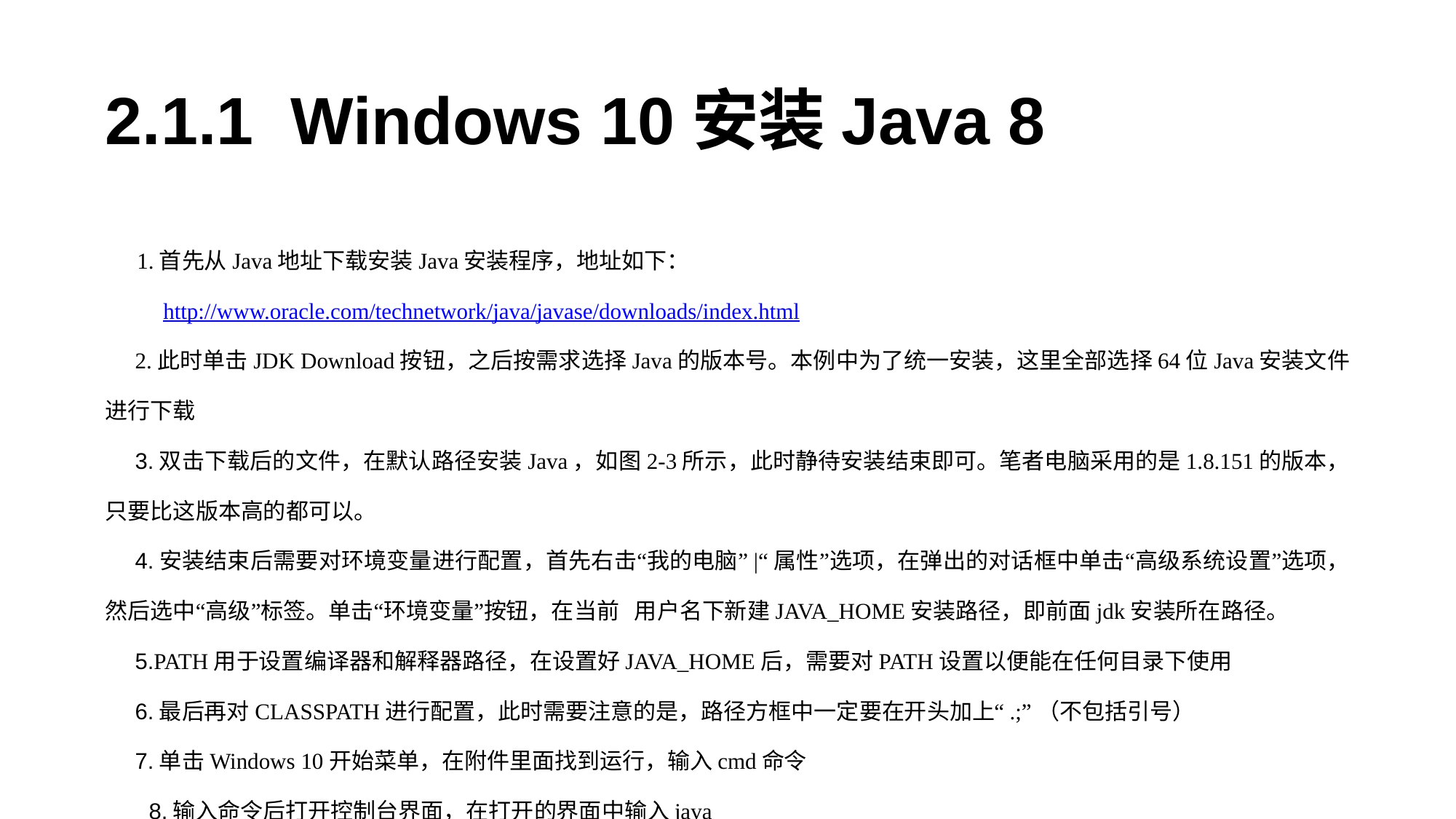

# 2.1.1  Windows 10安装Java 8
       1.首先从Java地址下载安装Java安装程序，地址如下：
     http://www.oracle.com/technetwork/java/javase/downloads/index.html
2.此时单击JDK Download按钮，之后按需求选择Java的版本号。本例中为了统一安装，这里全部选择64位Java安装文件进行下载
3.双击下载后的文件，在默认路径安装Java，如图2-3所示，此时静待安装结束即可。笔者电脑采用的是1.8.151的版本，只要比这版本高的都可以。
4.安装结束后需要对环境变量进行配置，首先右击“我的电脑”|“属性”选项，在弹出的对话框中单击“高级系统设置”选项，然后选中“高级”标签。单击“环境变量”按钮，在当前   用户名下新建JAVA_HOME安装路径，即前面jdk安装所在路径。
5.PATH用于设置编译器和解释器路径，在设置好JAVA_HOME后，需要对PATH设置以便能在任何目录下使用
6.最后再对CLASSPATH进行配置，此时需要注意的是，路径方框中一定要在开头加上“.;”（不包括引号）
7.单击Windows 10开始菜单，在附件里面找到运行，输入cmd命令
       8.输入命令后打开控制台界面，在打开的界面中输入java
        9.运行后出现如图2-9所示的界面，说明Java已经配置好了！电脑可以运行Java程序了。